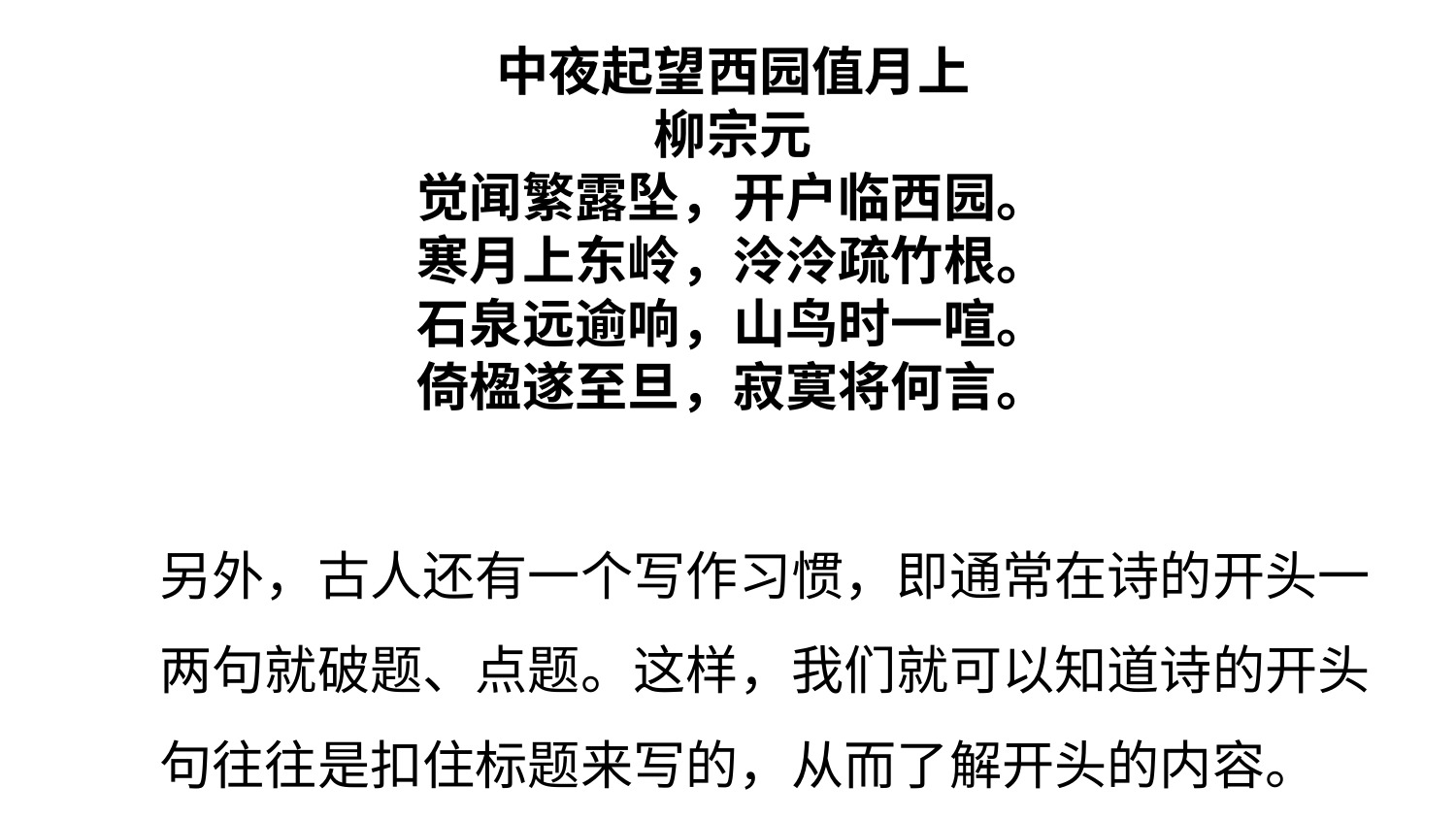

中夜起望西园值月上
柳宗元
觉闻繁露坠，开户临西园。
寒月上东岭，泠泠疏竹根。
石泉远逾响，山鸟时一喧。
倚楹遂至旦，寂寞将何言。

另外，古人还有一个写作习惯，即通常在诗的开头一
两句就破题、点题。这样，我们就可以知道诗的开头
句往往是扣住标题来写的，从而了解开头的内容。